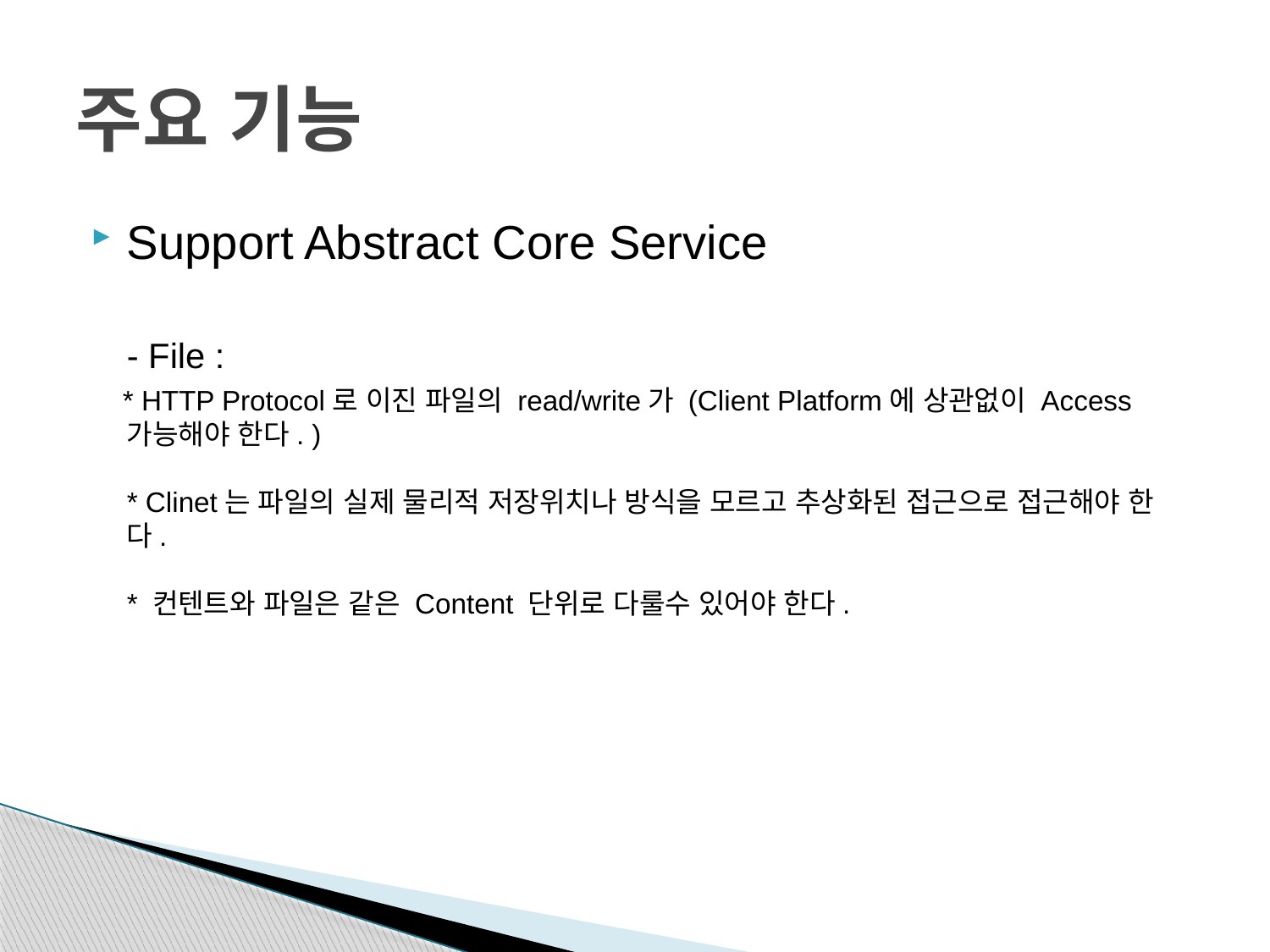

# 주요 기능
Support Abstract Core Service
- File :
    * HTTP Protocol로 이진 파일의 read/write가 (Client Platform에 상관없이 Access가능해야 한다. )
* Clinet는 파일의 실제 물리적 저장위치나 방식을 모르고 추상화된 접근으로 접근해야 한다.
* 컨텐트와 파일은 같은 Content 단위로 다룰수 있어야 한다.